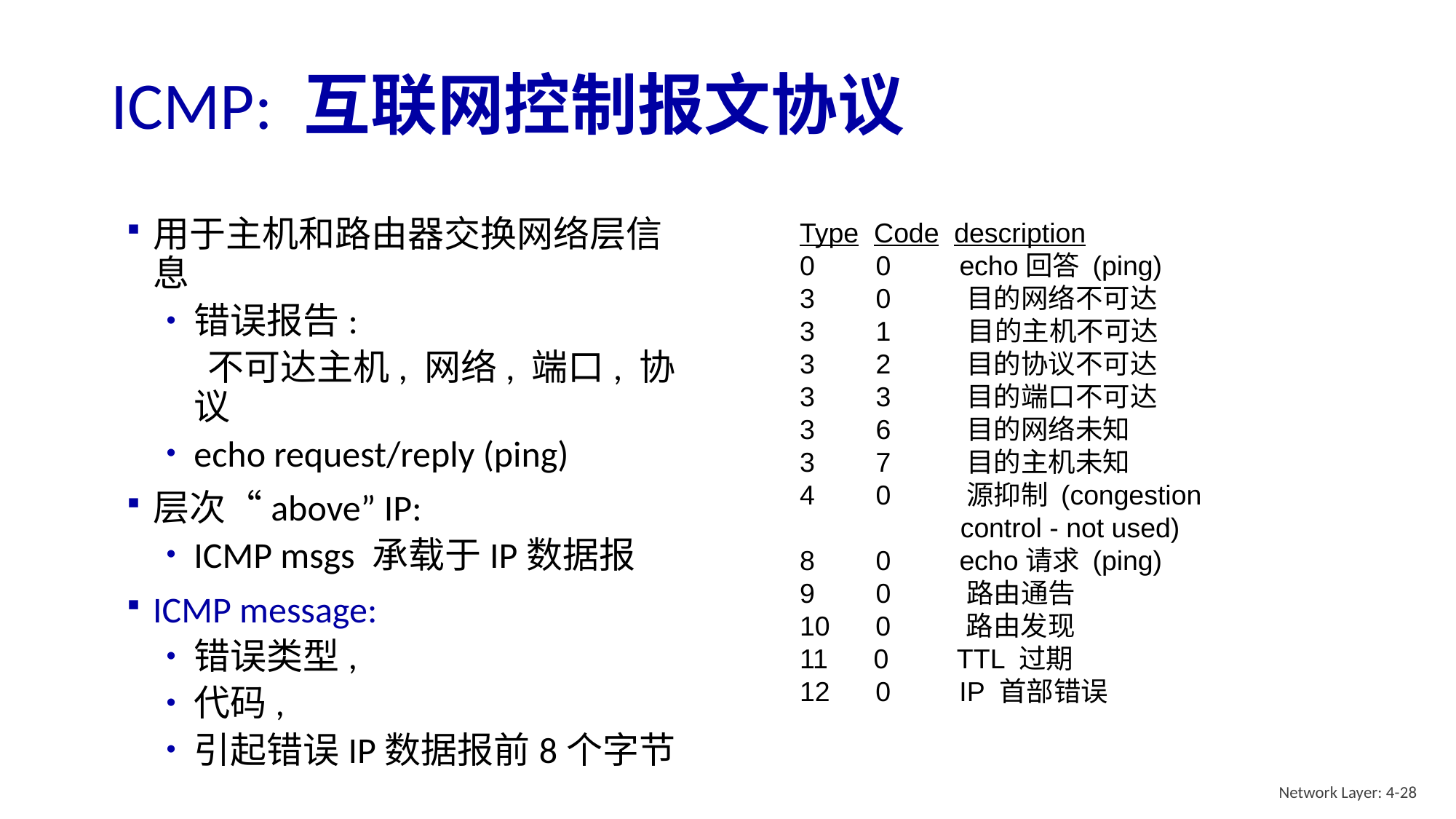

# ICMP: 互联网控制报文协议
Type  Code  description
0        0         echo回答 (ping)
3        0         目的网络不可达
3        1         目的主机不可达
3        2         目的协议不可达
3        3         目的端口不可达
3        6         目的网络未知
3        7         目的主机未知
4        0         源抑制 (congestion
                     control - not used)
8        0         echo请求 (ping)
9        0         路由通告
10      0         路由发现
11      0         TTL 过期
12      0         IP 首部错误

用于主机和路由器交换网络层信息
错误报告:
    不可达主机, 网络, 端口, 协议
echo request/reply (ping)
层次“above” IP:
ICMP msgs 承载于IP数据报
ICMP message:
错误类型,
代码,
引起错误IP数据报前8个字节
Network Layer: 4-28